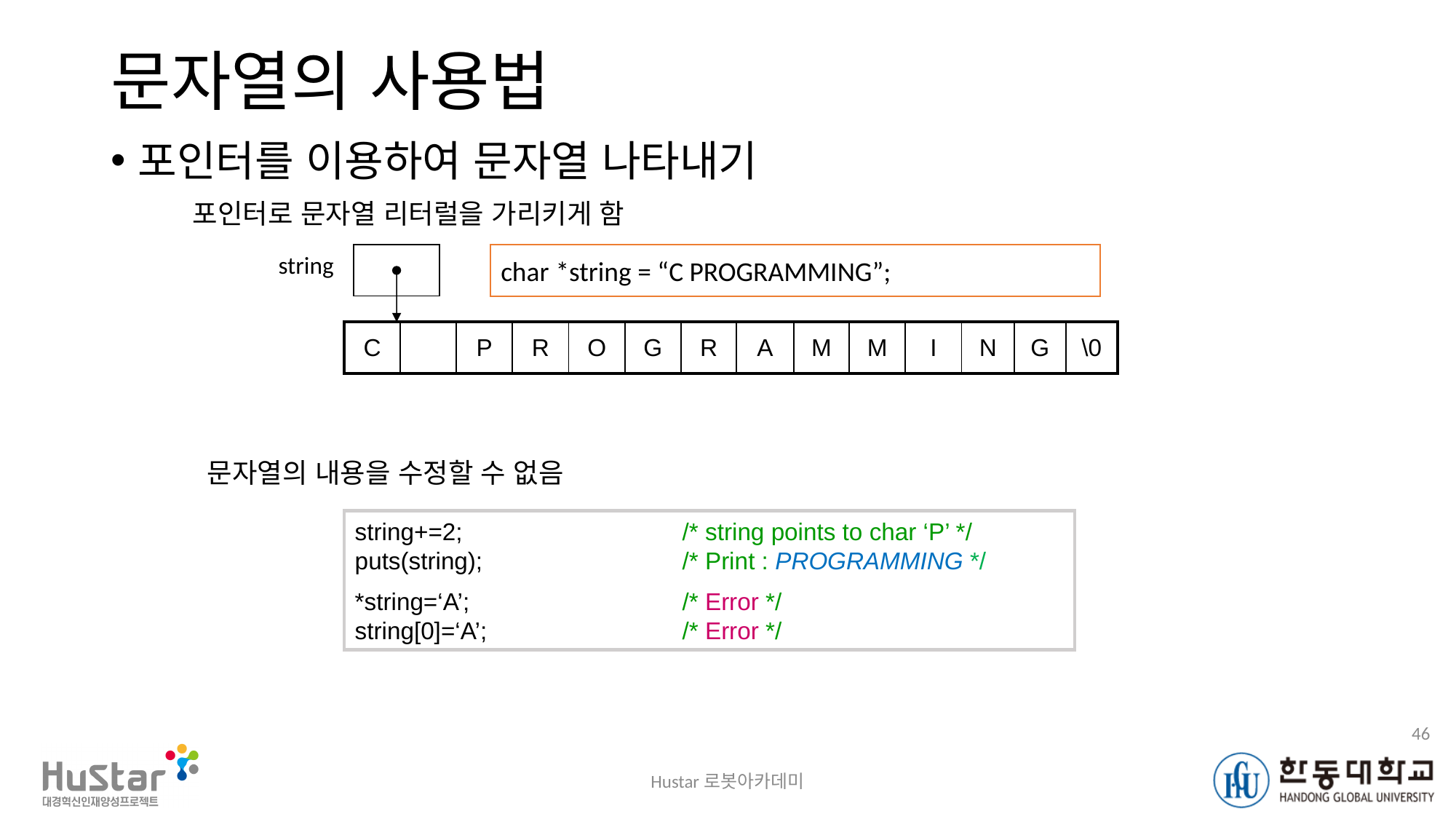

# 문자열의 사용법
포인터를 이용하여 문자열 나타내기
포인터로 문자열 리터럴을 가리키게 함
string

char *string = “C PROGRAMMING”;

| C |  | P | R | O | G | R | A | M | M | I | N | G | \0 |
| --- | --- | --- | --- | --- | --- | --- | --- | --- | --- | --- | --- | --- | --- |
문자열의 내용을 수정할 수 없음
string+=2;			/* string points to char ‘P’ */
puts(string);      		/* Print : PROGRAMMING */
*string=‘A’;		/* Error */
string[0]=‘A’; 		/* Error */
46
Hustar로봇아카데미